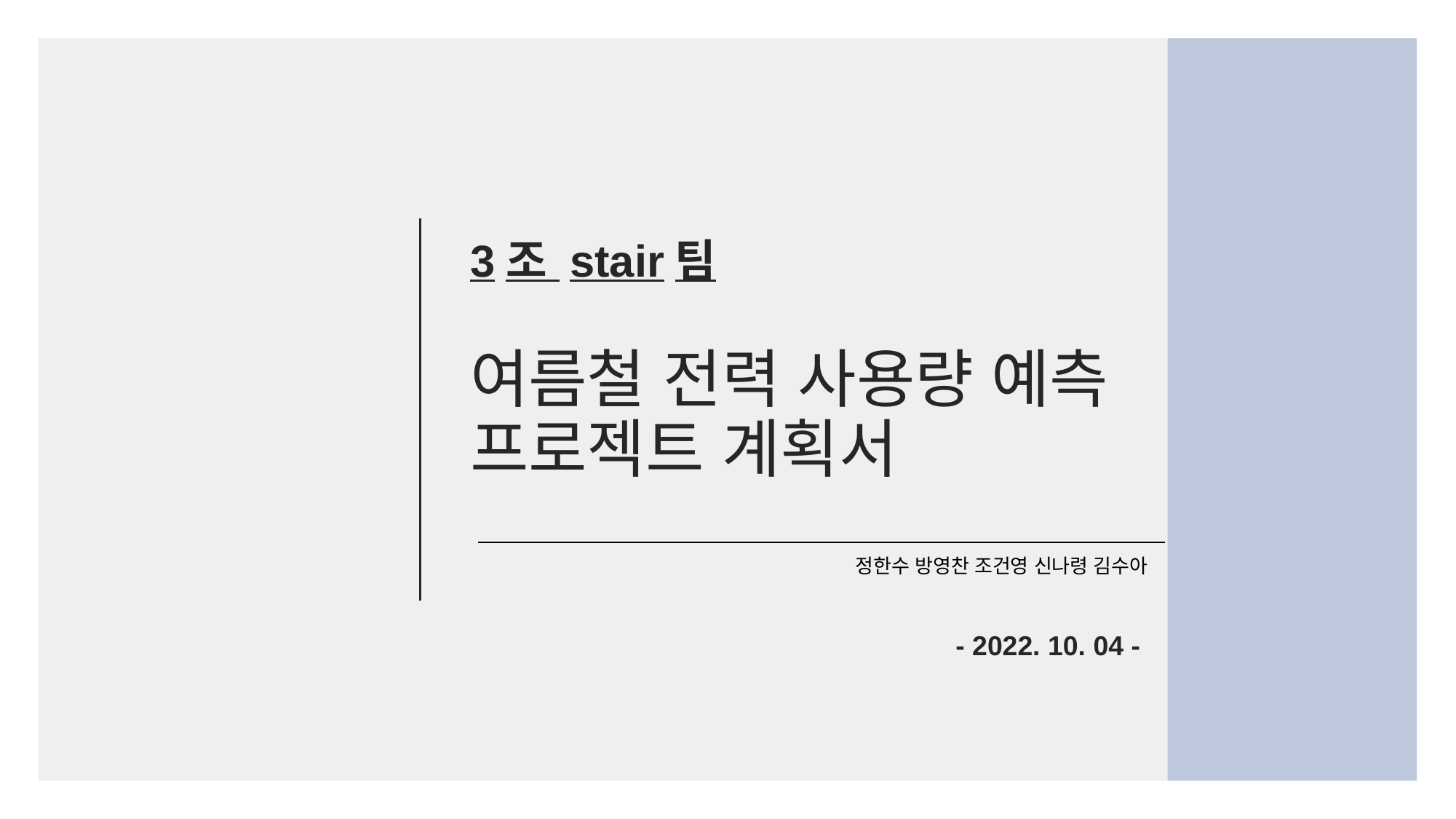

3조 stair팀

여름철 전력 사용량 예측
프로젝트 계획서

정한수 방영찬 조건영 신나령 김수아
- 2022. 10. 04 -